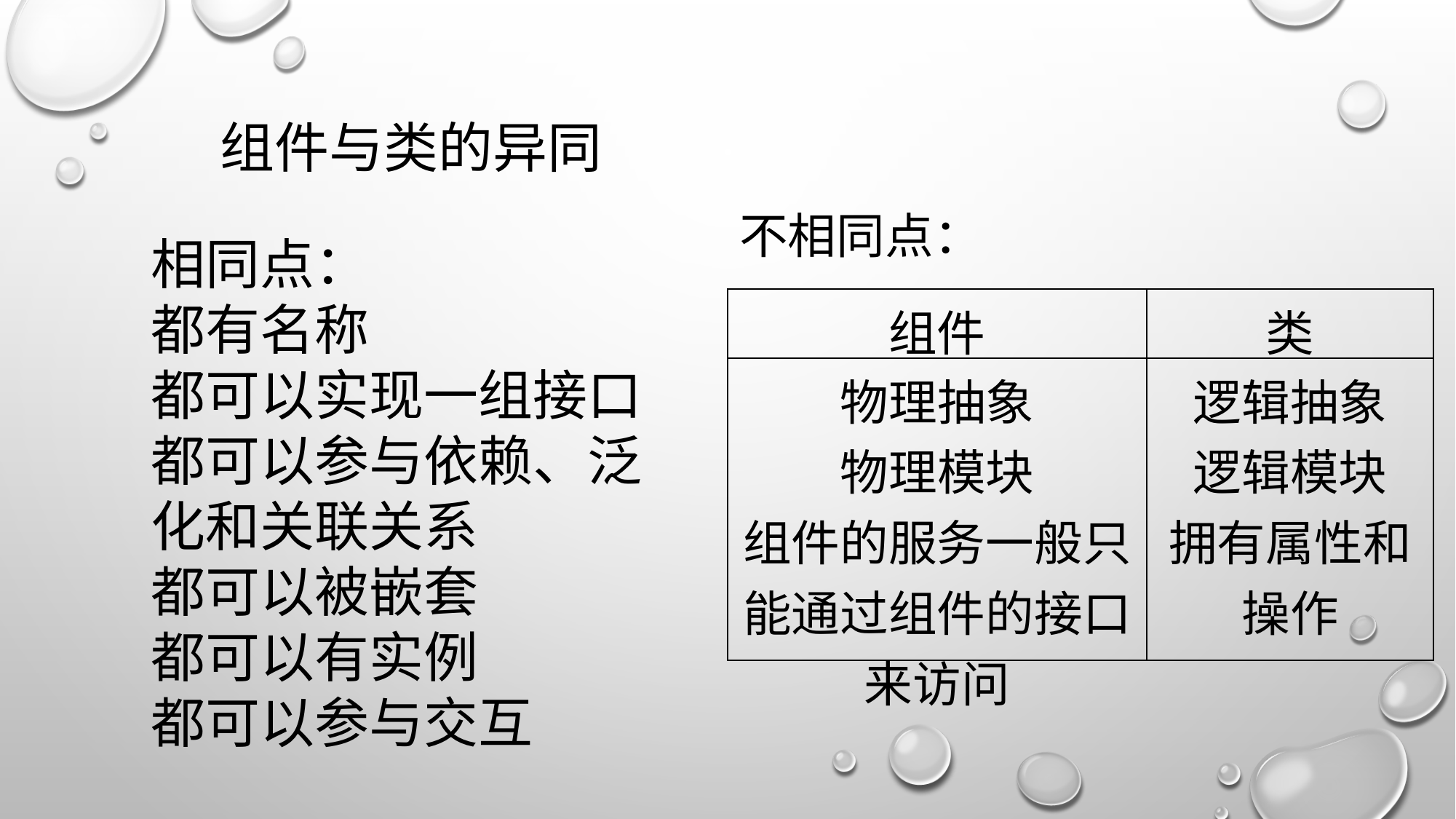

组件与类的异同
不相同点：
相同点：
都有名称
都可以实现一组接口
都可以参与依赖、泛化和关联关系
都可以被嵌套
都可以有实例
都可以参与交互
| 组件 | 类 |
| --- | --- |
| 物理抽象 物理模块 组件的服务一般只能通过组件的接口来访问 | 逻辑抽象 逻辑模块 拥有属性和操作 |